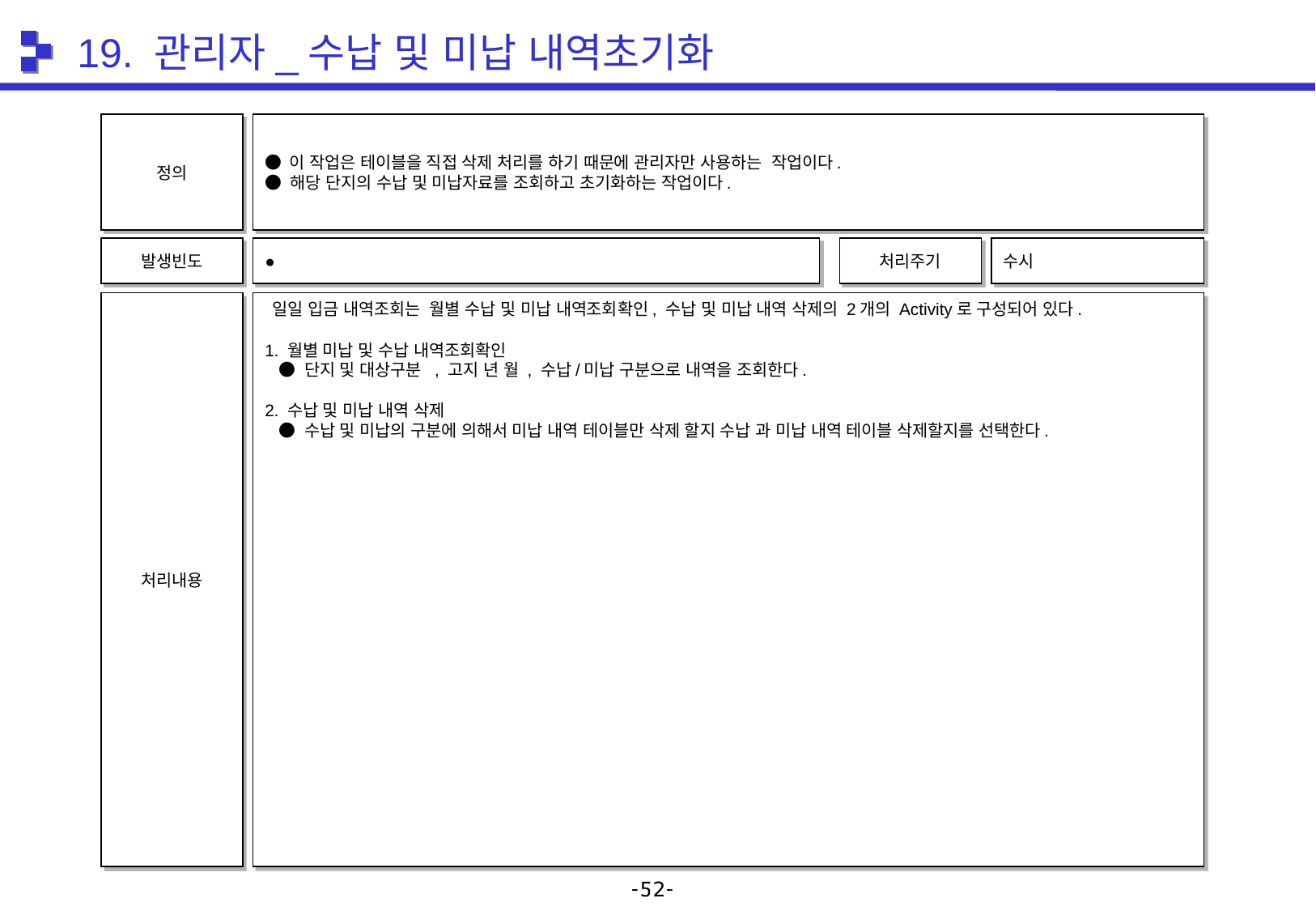

19. 관리자_수납 및 미납 내역초기화
정의

● 이 작업은 테이블을 직접 삭제 처리를 하기 때문에 관리자만 사용하는  작업이다.
● 해당 단지의 수납 및 미납자료를 조회하고 초기화하는 작업이다.

발생빈도
●
처리주기
수시
처리내용
 일일 입금 내역조회는  월별 수납 및 미납 내역조회확인, 수납 및 미납 내역 삭제의 2개의 Activity로 구성되어 있다.

1. 월별 미납 및 수납 내역조회확인
   ● 단지 및 대상구분  , 고지 년 월 , 수납/미납 구분으로 내역을 조회한다.

2. 수납 및 미납 내역 삭제
   ● 수납 및 미납의 구분에 의해서 미납 내역 테이블만 삭제 할지 수납 과 미납 내역 테이블 삭제할지를 선택한다.